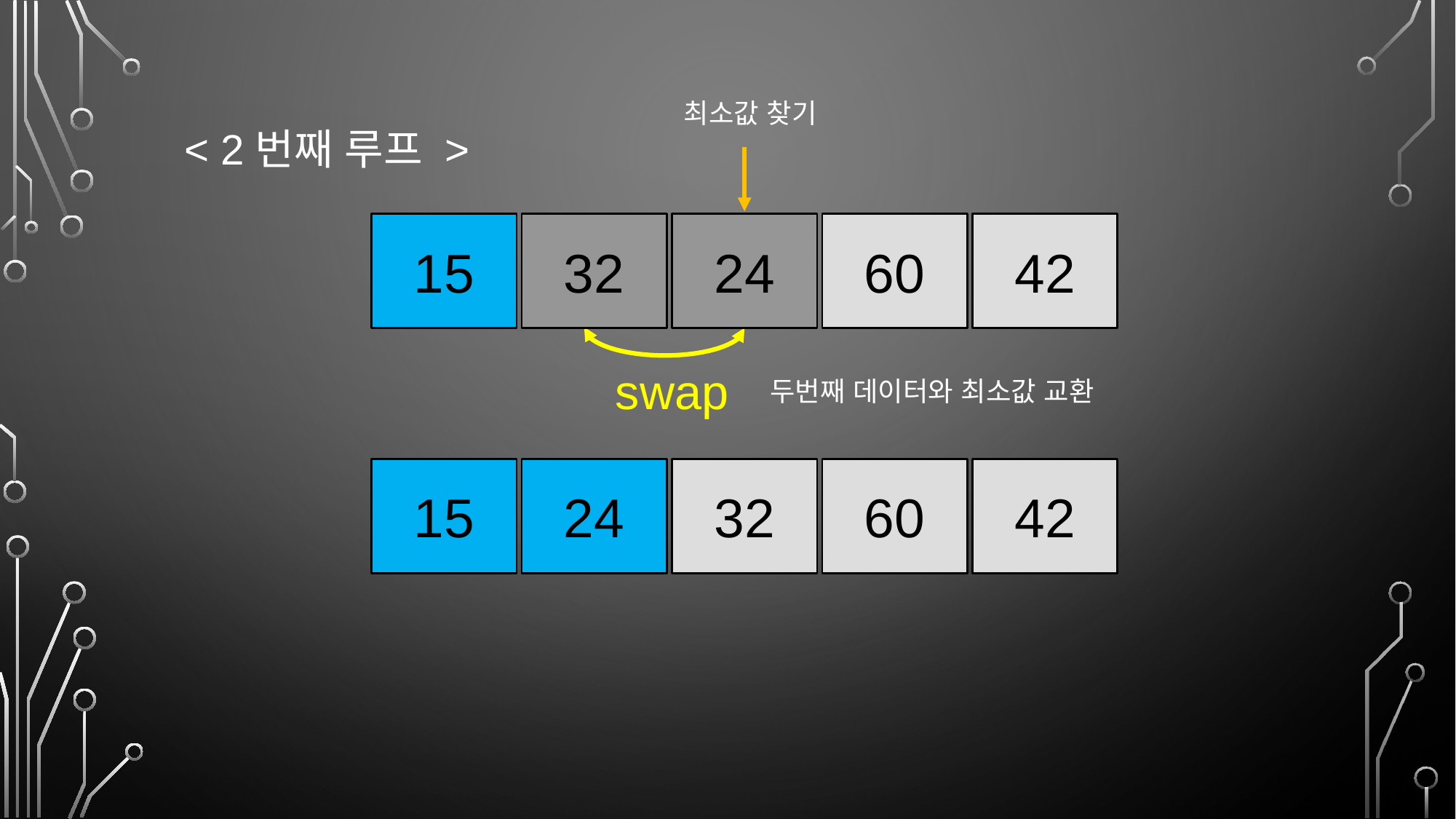

최소값 찾기
< 2번째 루프 >
15
32
24
60
42
swap
두번째 데이터와 최소값 교환
15
24
32
60
42